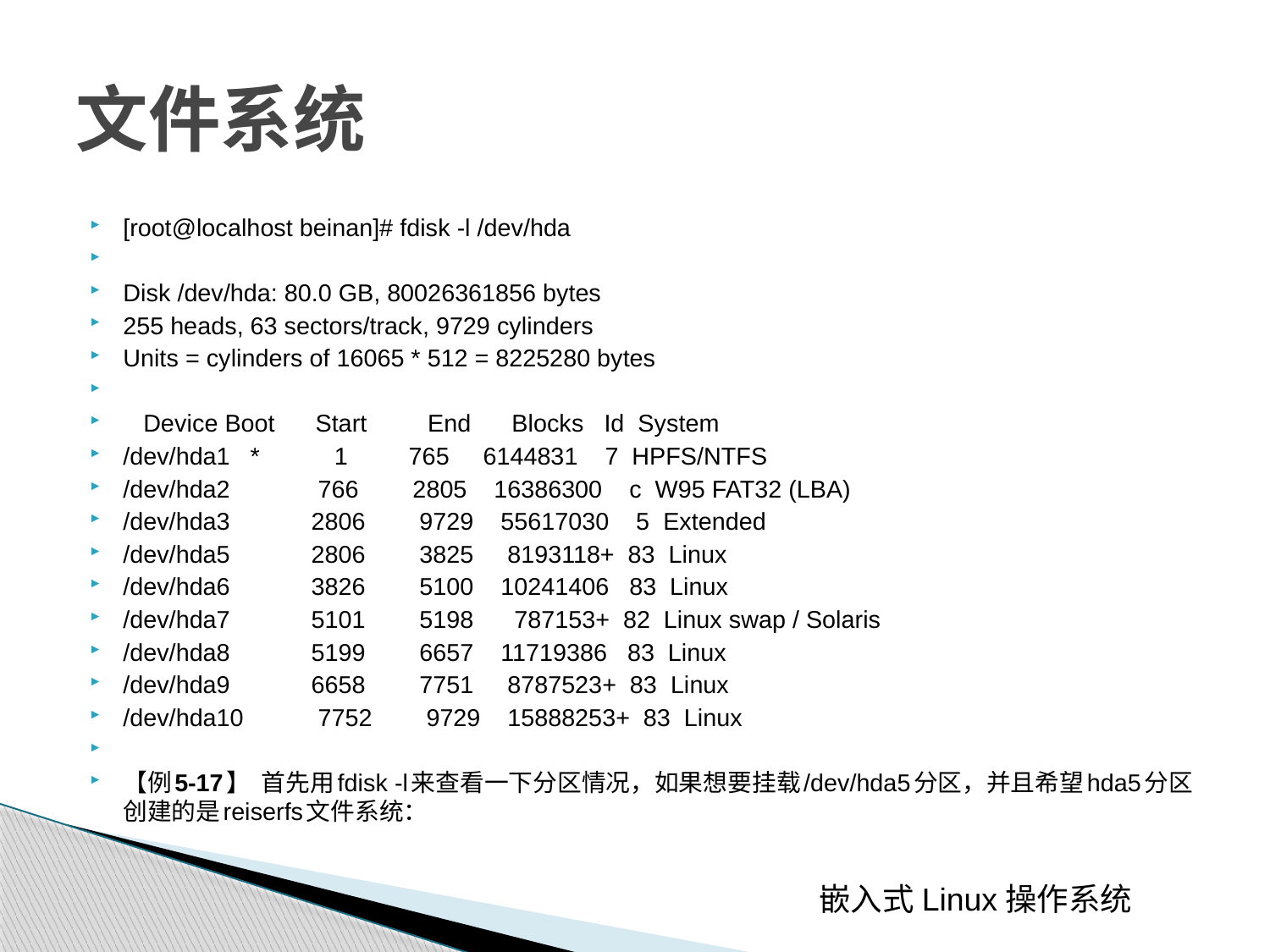

# 文件系统
[root@localhost beinan]# fdisk -l /dev/hda

Disk /dev/hda: 80.0 GB, 80026361856 bytes
255 heads, 63 sectors/track, 9729 cylinders
Units = cylinders of 16065 * 512 = 8225280 bytes

   Device Boot      Start         End      Blocks   Id  System
/dev/hda1   *           1         765     6144831    7  HPFS/NTFS
/dev/hda2             766        2805    16386300    c  W95 FAT32 (LBA)
/dev/hda3            2806        9729    55617030    5  Extended
/dev/hda5            2806        3825     8193118+  83  Linux
/dev/hda6            3826        5100    10241406   83  Linux
/dev/hda7            5101        5198      787153+  82  Linux swap / Solaris
/dev/hda8            5199        6657    11719386   83  Linux
/dev/hda9            6658        7751     8787523+  83  Linux
/dev/hda10           7752        9729    15888253+  83  Linux

【例5-17】  首先用fdisk -l来查看一下分区情况，如果想要挂载/dev/hda5分区，并且希望hda5分区创建的是reiserfs文件系统：
         嵌入式Linux操作系统